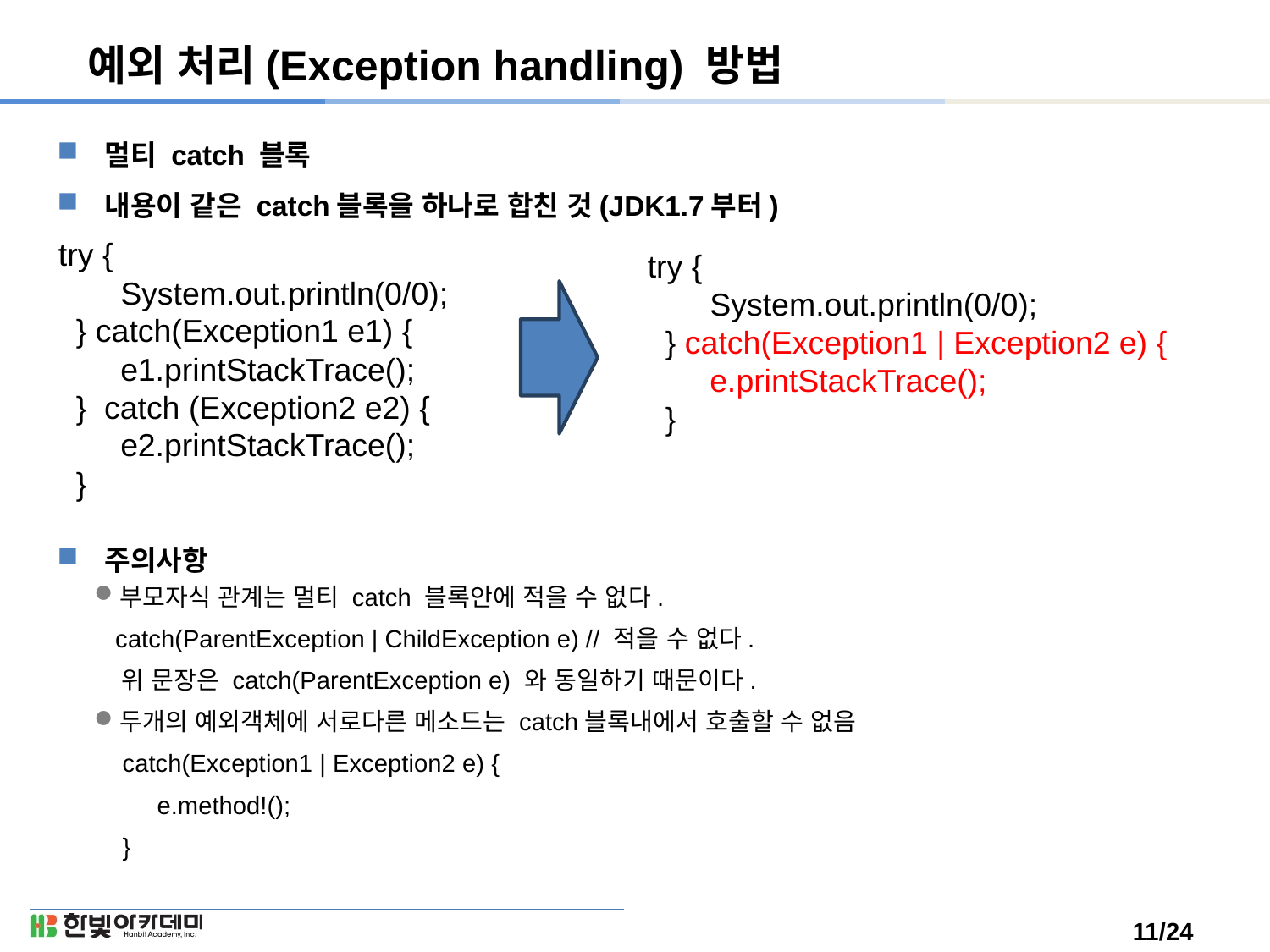

# 예외 처리(Exception handling) 방법
멀티 catch 블록
내용이 같은 catch블록을 하나로 합친 것(JDK1.7부터)

주의사항
부모자식 관계는 멀티 catch 블록안에 적을 수 없다.
   catch(ParentException | ChildException e) // 적을 수 없다.
   위 문장은 catch(ParentException e) 와 동일하기 때문이다.
두개의 예외객체에 서로다른 메소드는 catch블록내에서 호출할 수 없음
    catch(Exception1 | Exception2 e) {
         e.method!();
    }

try {
       System.out.println(0/0);
  } catch(Exception1 e1) {
       e1.printStackTrace();
  }  catch (Exception2 e2) {
       e2.printStackTrace();
  }
try {
       System.out.println(0/0);
  } catch(Exception1 | Exception2 e) {
       e.printStackTrace();
  }